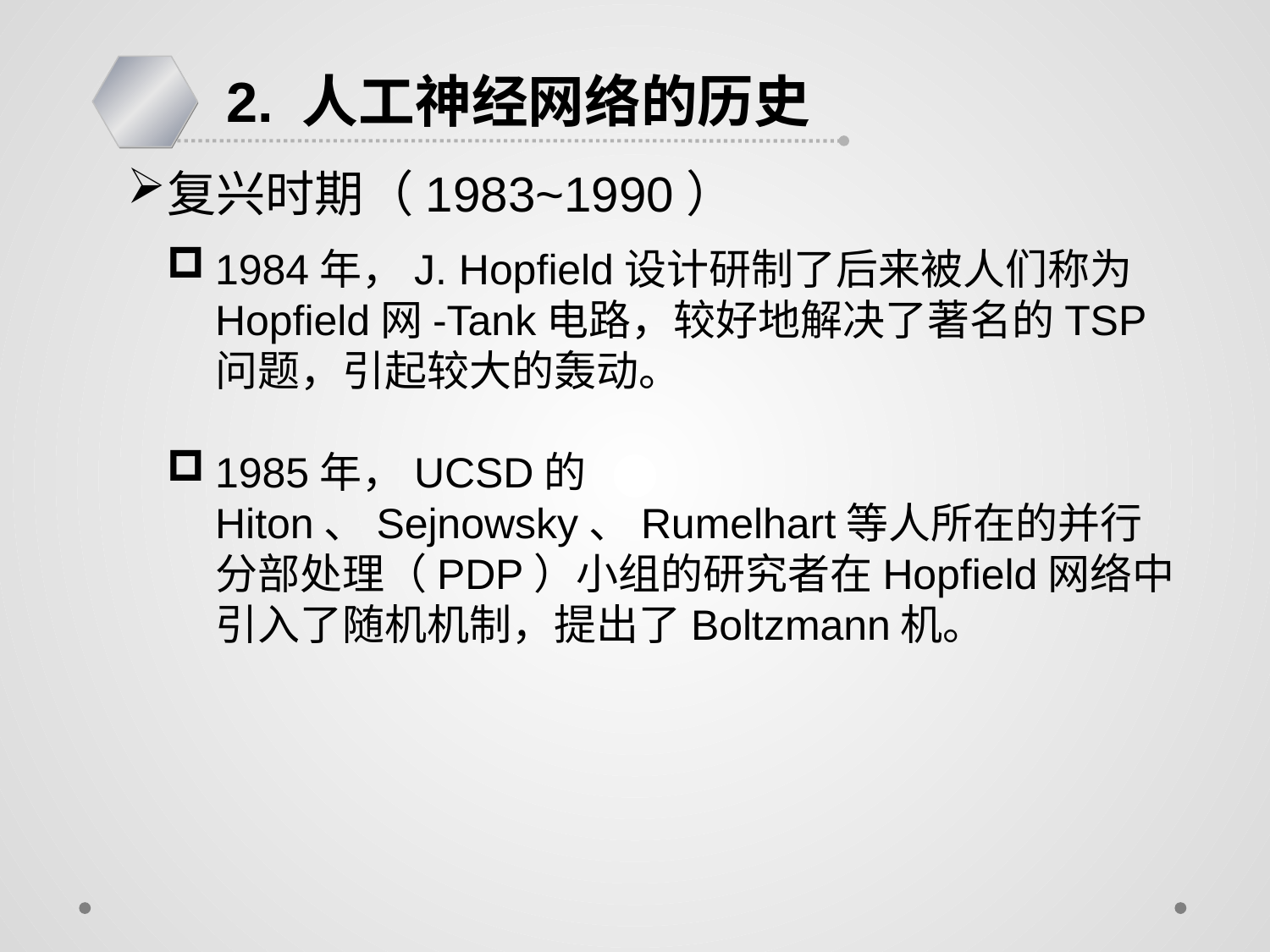

2. 人工神经网络的历史

复兴时期（1983~1990）

1984年，J. Hopfield设计研制了后来被人们称为Hopfield网-Tank电路，较好地解决了著名的TSP问题，引起较大的轰动。

1985年，UCSD的Hiton、Sejnowsky、Rumelhart等人所在的并行分部处理（PDP）小组的研究者在Hopfield网络中引入了随机机制，提出了Boltzmann机。